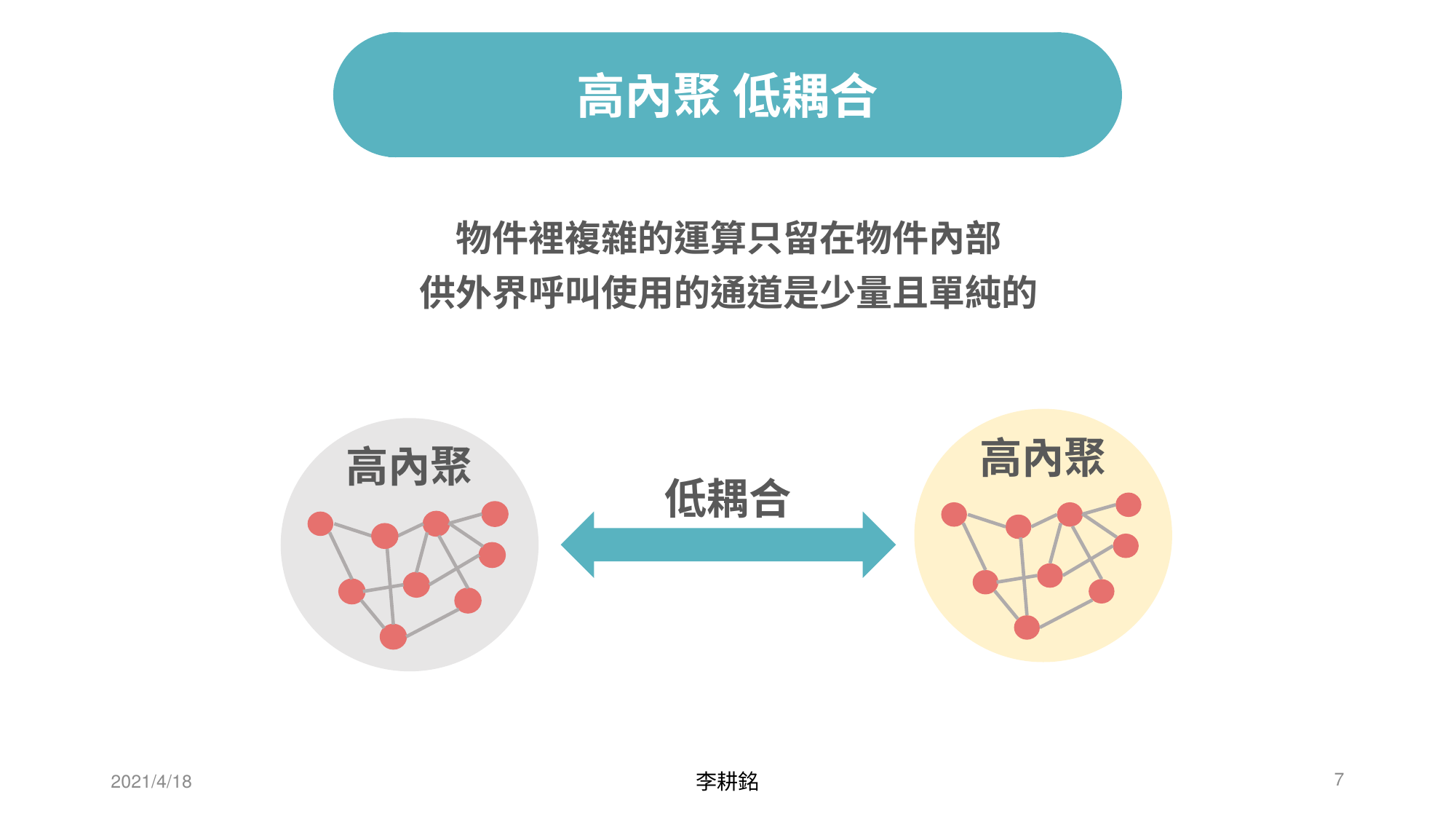

# 高內聚 低耦合
物件裡複雜的運算只留在物件內部
供外界呼叫使用的通道是少量且單純的

高內聚
高內聚
低耦合

2021/4/18
李耕銘
7